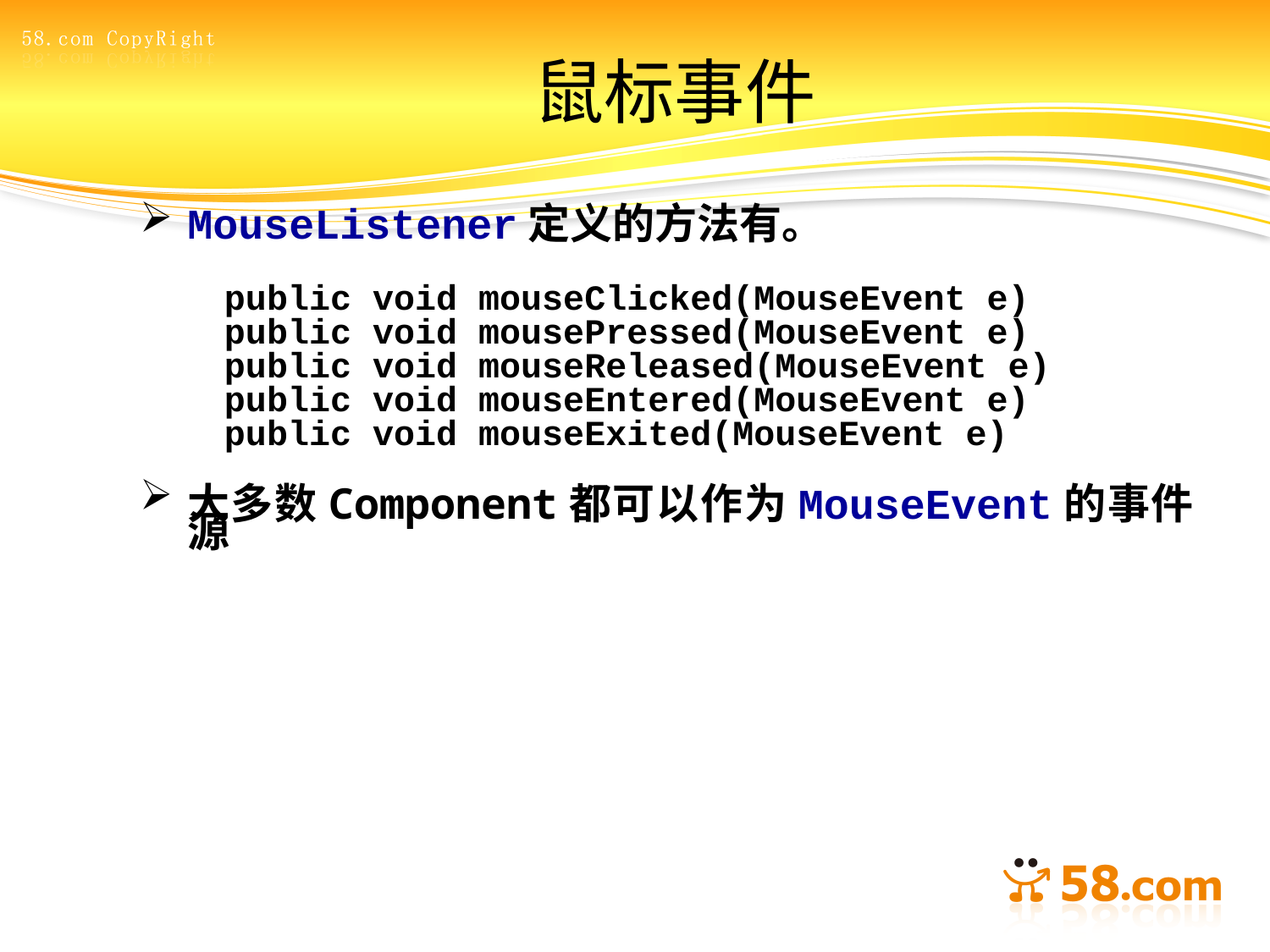

# 鼠标事件
MouseListener定义的方法有。

    public void mouseClicked(MouseEvent e)
    public void mousePressed(MouseEvent e)
    public void mouseReleased(MouseEvent e)
    public void mouseEntered(MouseEvent e)
    public void mouseExited(MouseEvent e)

大多数Component都可以作为MouseEvent的事件源